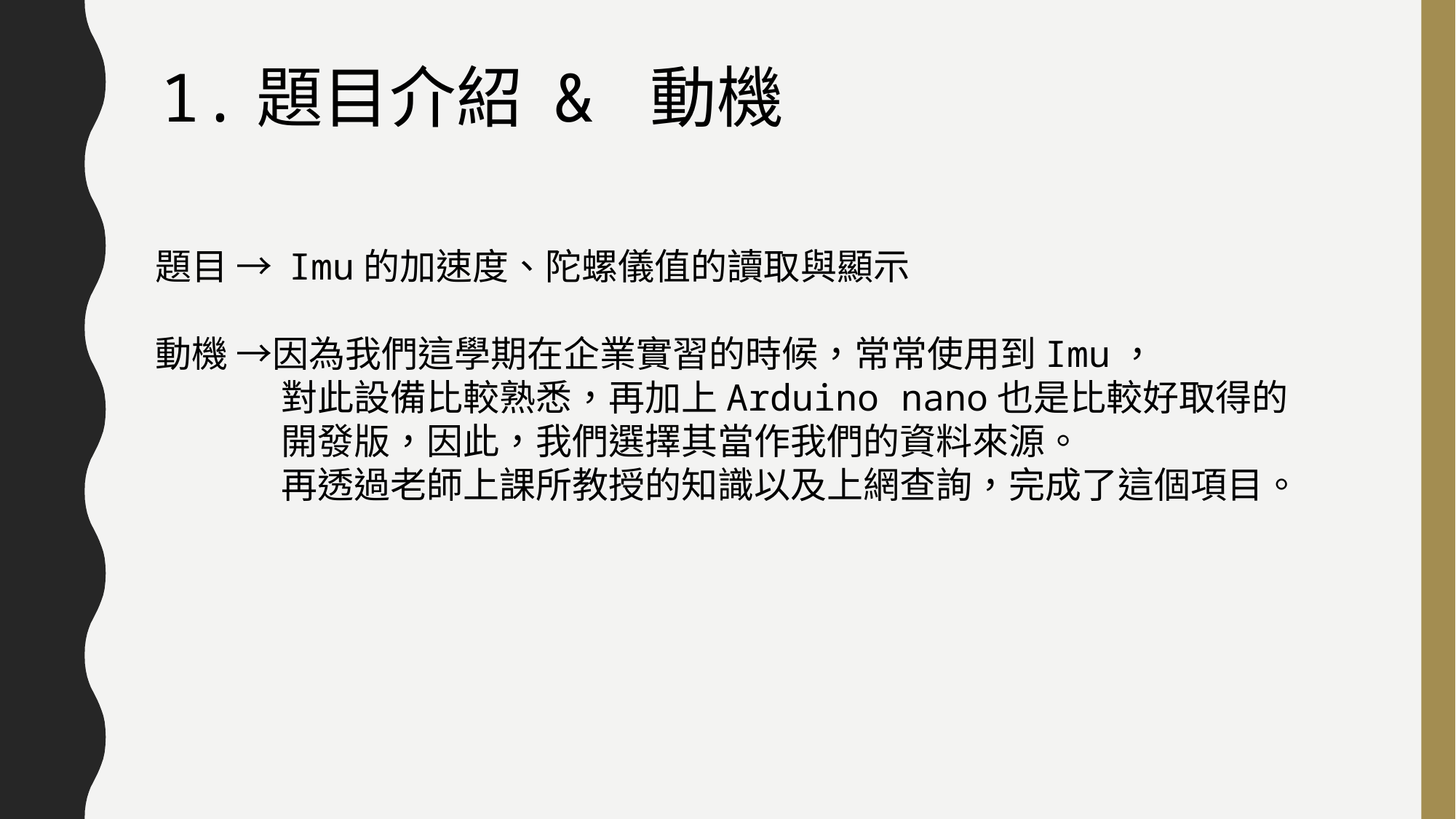

1.題目介紹 & 動機
題目 → Imu的加速度、陀螺儀值的讀取與顯示

動機 →因為我們這學期在企業實習的時候，常常使用到Imu，
 	 對此設備比較熟悉，再加上Arduino nano也是比較好取得的
 	 開發版，因此，我們選擇其當作我們的資料來源。
	 再透過老師上課所教授的知識以及上網查詢，完成了這個項目。